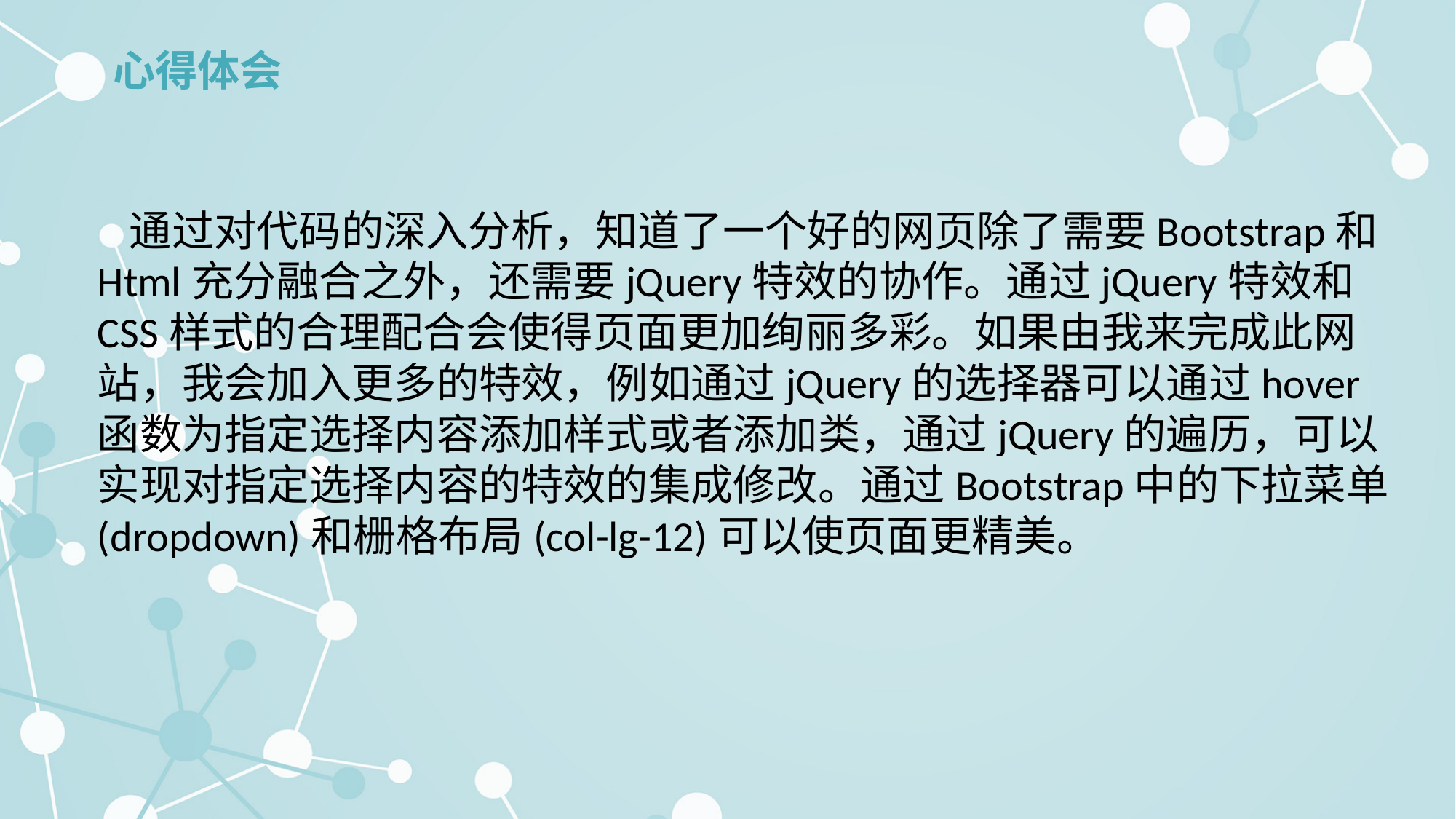

心得体会
通过对代码的深入分析，知道了一个好的网页除了需要Bootstrap和Html充分融合之外，还需要jQuery特效的协作。通过jQuery特效和CSS样式的合理配合会使得页面更加绚丽多彩。如果由我来完成此网站，我会加入更多的特效，例如通过jQuery的选择器可以通过hover函数为指定选择内容添加样式或者添加类，通过jQuery的遍历，可以实现对指定选择内容的特效的集成修改。通过Bootstrap中的下拉菜单(dropdown)和栅格布局(col-lg-12)可以使页面更精美。